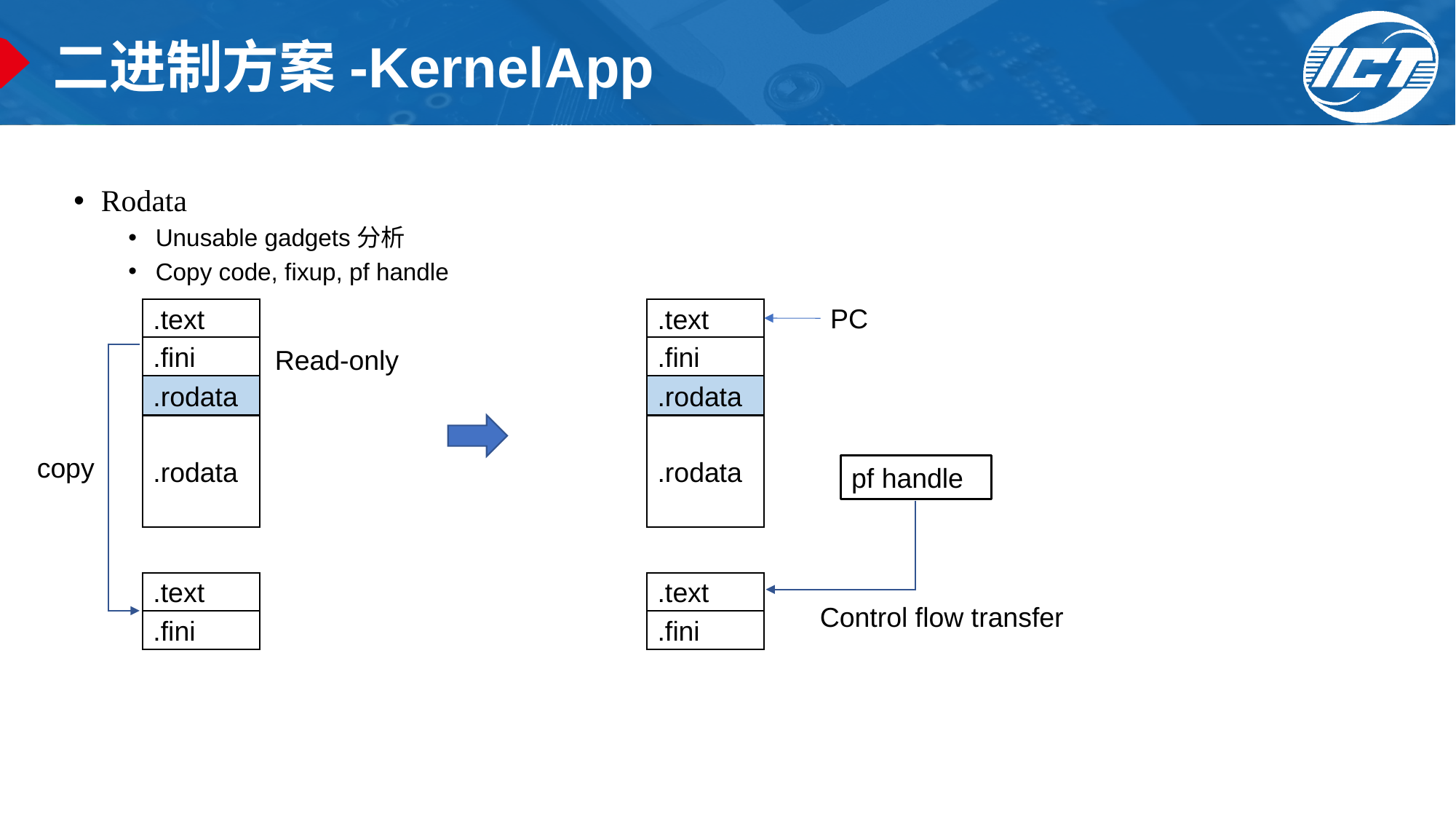

# 二进制方案-KernelApp
Rodata
Unusable gadgets分析
Copy code, fixup, pf handle

PC
.text
.text
.fini
.fini
Read-only

.rodata
.rodata
.rodata

.rodata
copy
pf handle

.text
.text
Control flow transfer
.fini
.fini